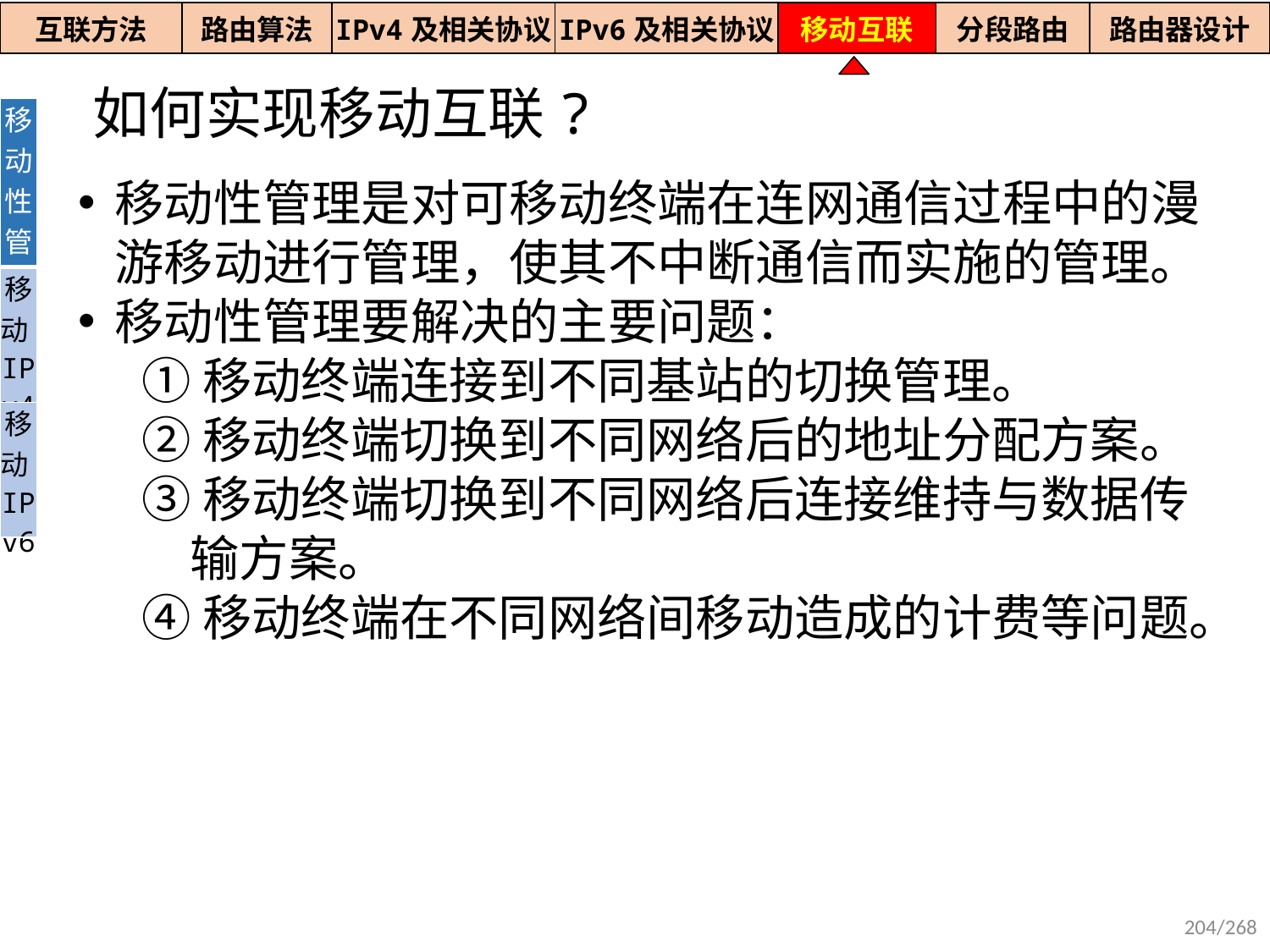

| 互联方法 | 路由算法 | IPv4及相关协议 | IPv6及相关协议 | 移动互联 | 分段路由 | 路由器设计 |
| --- | --- | --- | --- | --- | --- | --- |

如何实现移动互联?
| 移动性管理 |
| --- |
| 移动IPv4 |
| 移动IPv6 |
移动性管理是对可移动终端在连网通信过程中的漫游移动进行管理，使其不中断通信而实施的管理。
移动性管理要解决的主要问题：
①移动终端连接到不同基站的切换管理。
②移动终端切换到不同网络后的地址分配方案。
③移动终端切换到不同网络后连接维持与数据传输方案。
④移动终端在不同网络间移动造成的计费等问题。
204/268